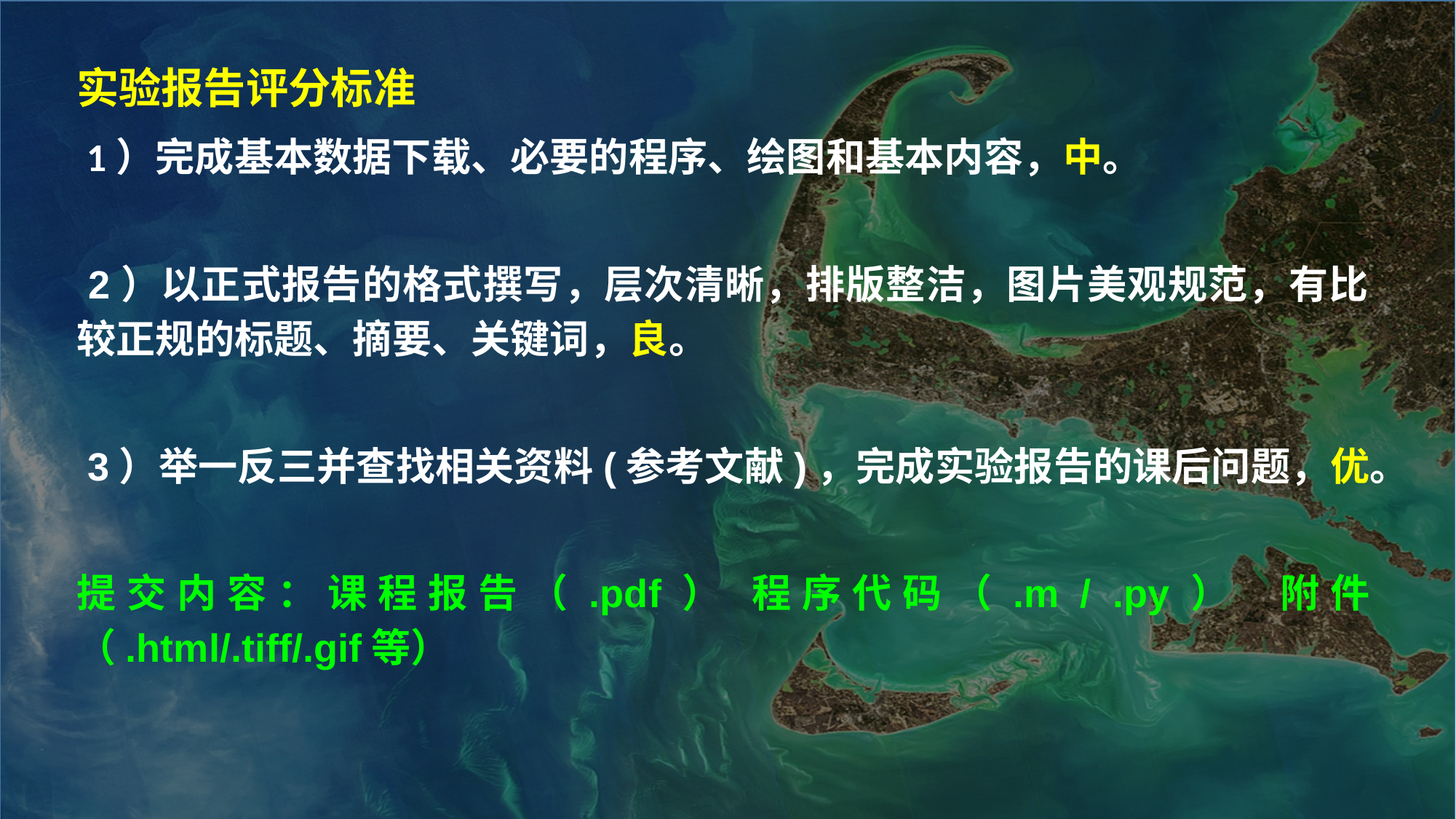

实验报告评分标准
 1）完成基本数据下载、必要的程序、绘图和基本内容，中。

 2）以正式报告的格式撰写，层次清晰，排版整洁，图片美观规范，有比较正规的标题、摘要、关键词，良。

 3）举一反三并查找相关资料(参考文献)，完成实验报告的课后问题，优。

提交内容：课程报告（.pdf） 程序代码（.m / .py）  附件（.html/.tiff/.gif等）